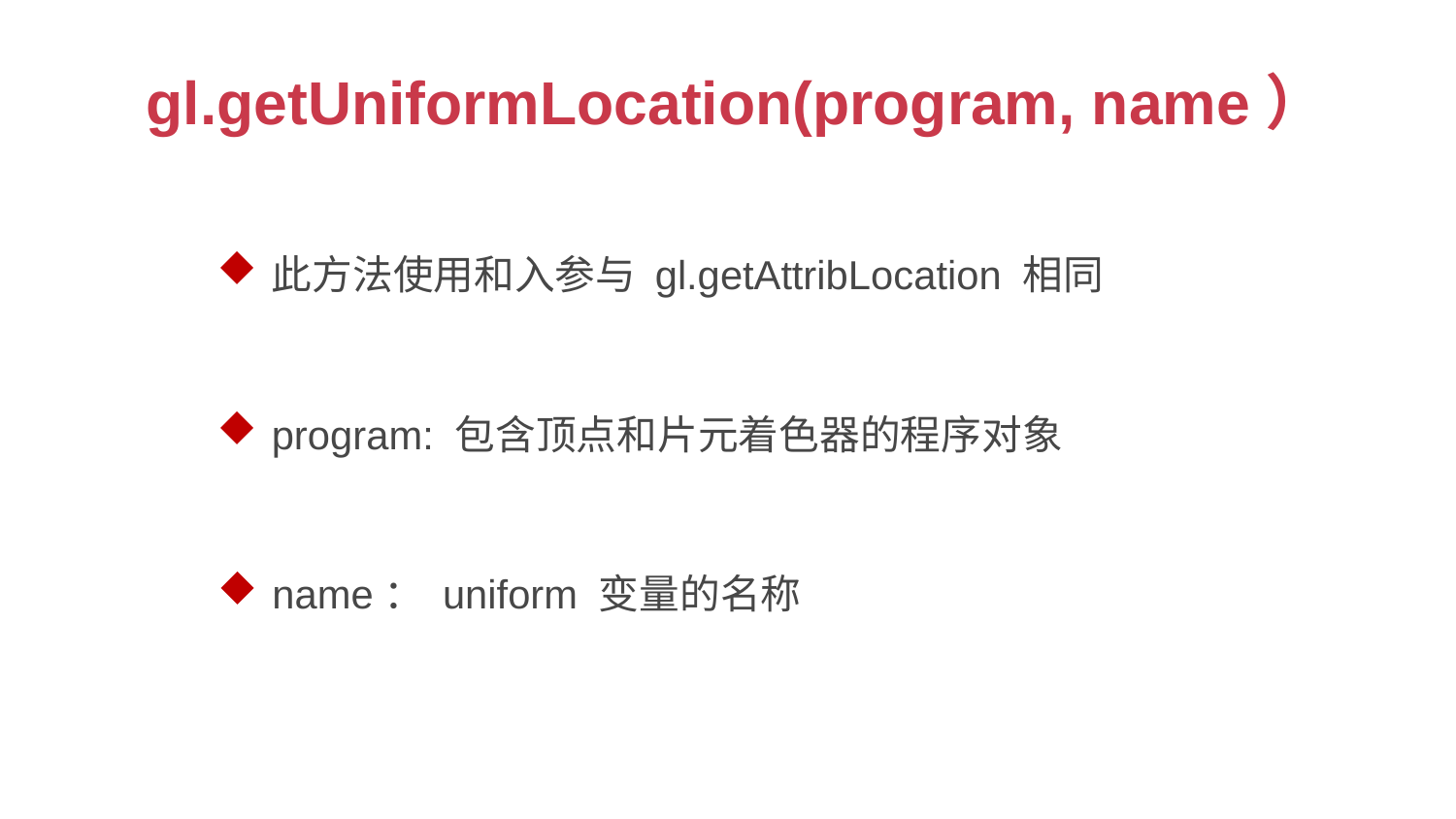

gl.getUniformLocation(program, name）
此方法使用和⼊参与 gl.getAttribLocation 相同
program: 包含顶点和⽚元着⾊器的程序对象
name： uniform 变量的名称